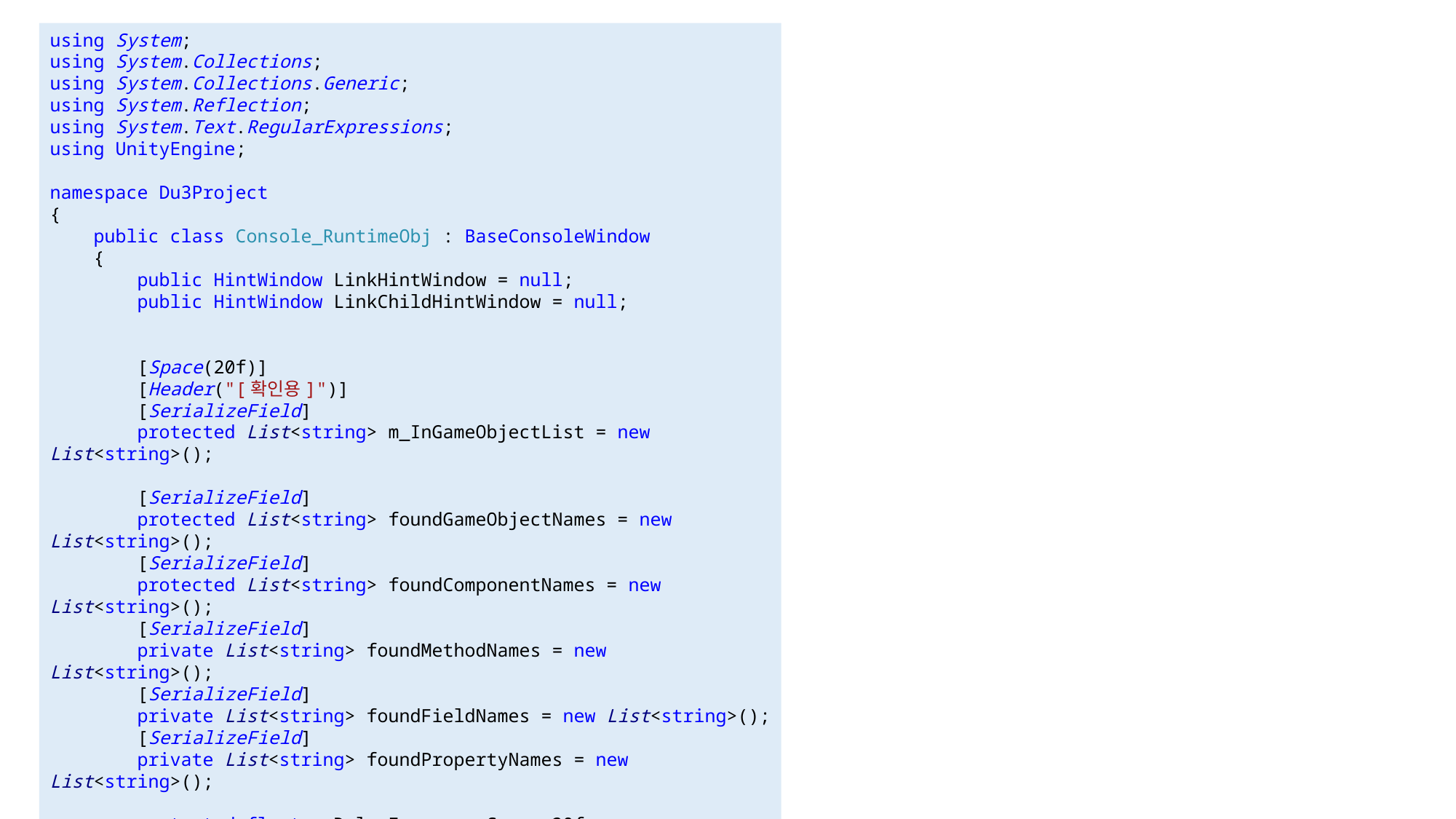

#
using System;
using System.Collections;
using System.Collections.Generic;
using System.Reflection;
using System.Text.RegularExpressions;
using UnityEngine;

namespace Du3Project
{
    public class Console_RuntimeObj : BaseConsoleWindow
    {
        public HintWindow LinkHintWindow = null;
        public HintWindow LinkChildHintWindow = null;

        [Space(20f)]
        [Header("[확인용]")]
        [SerializeField]
        protected List<string> m_InGameObjectList = new List<string>();

        [SerializeField]
        protected List<string> foundGameObjectNames = new List<string>();
        [SerializeField]
        protected List<string> foundComponentNames = new List<string>();
        [SerializeField]
        private List<string> foundMethodNames = new List<string>();
        [SerializeField]
        private List<string> foundFieldNames = new List<string>();
        [SerializeField]
        private List<string> foundPropertyNames = new List<string>();

        protected float m_DelayFrequencySec = 20f;
// ...